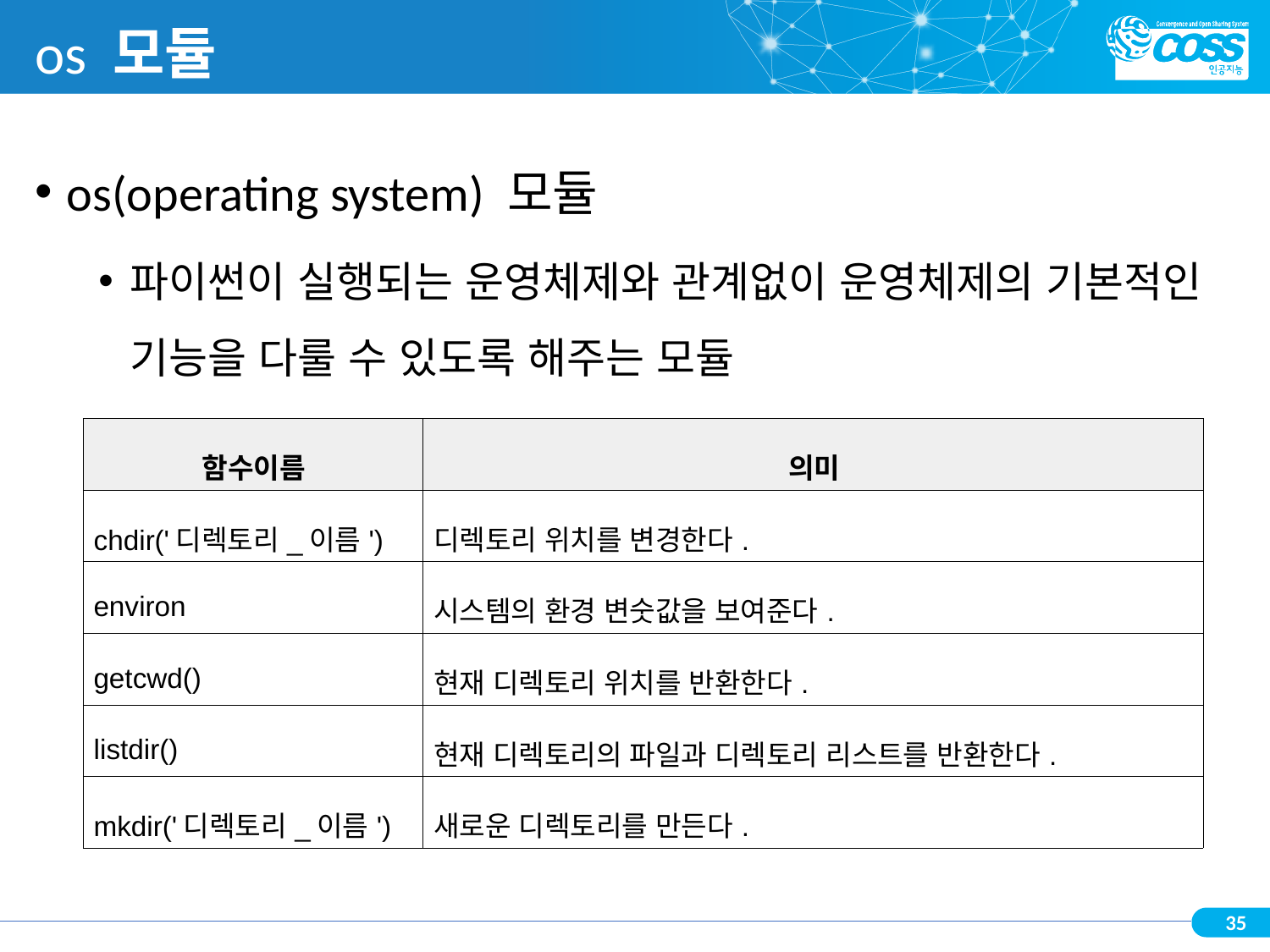

# os 모듈
os(operating system) 모듈
파이썬이 실행되는 운영체제와 관계없이 운영체제의 기본적인 기능을 다룰 수 있도록 해주는 모듈
| 함수이름 | 의미 |
| --- | --- |
| chdir('디렉토리\_이름') | 디렉토리 위치를 변경한다. |
| environ | 시스템의 환경 변숫값을 보여준다. |
| getcwd() | 현재 디렉토리 위치를 반환한다. |
| listdir() | 현재 디렉토리의 파일과 디렉토리 리스트를 반환한다. |
| mkdir('디렉토리\_이름') | 새로운 디렉토리를 만든다. |
35